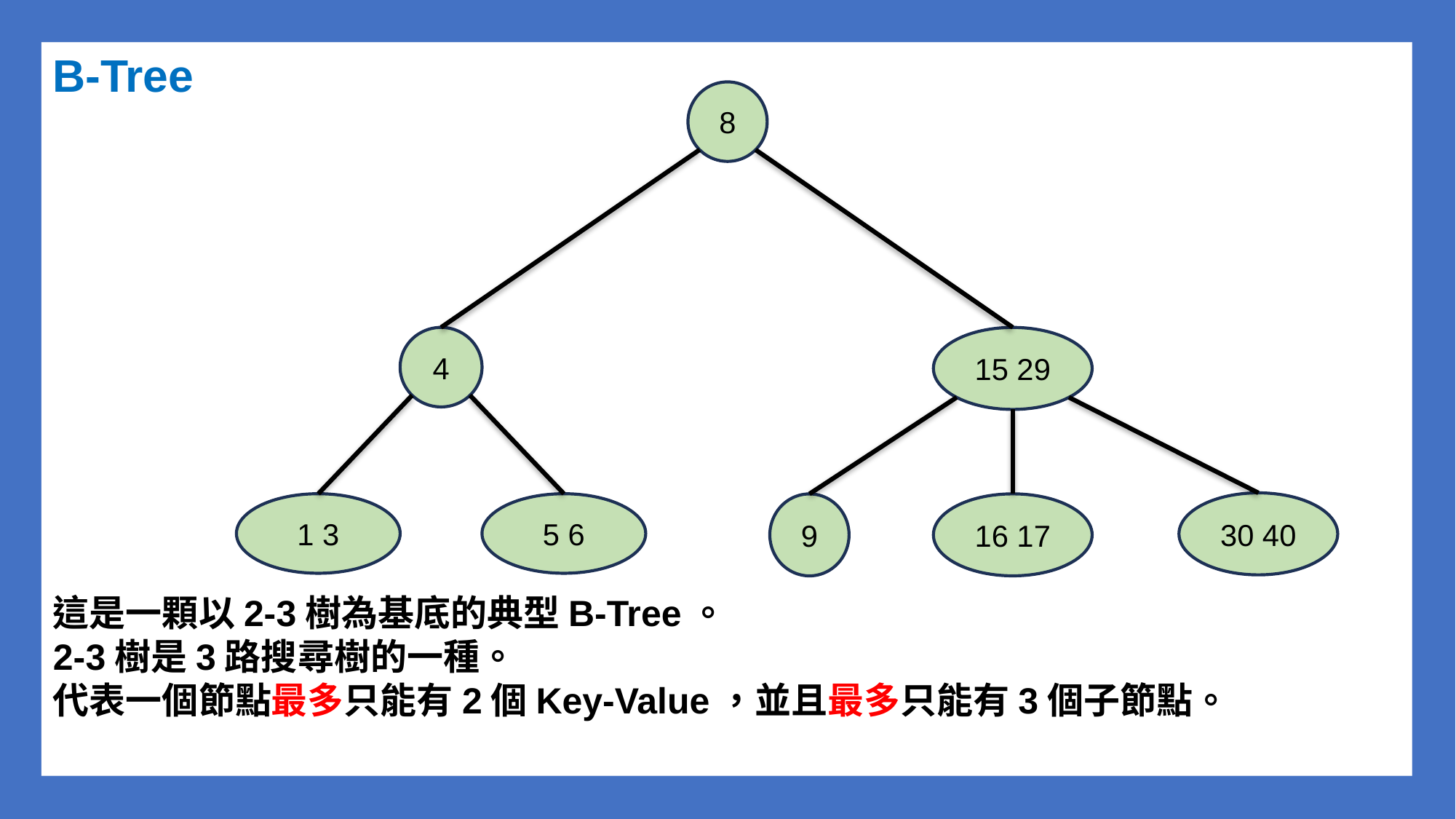

B-Tree
8
4
15 29
30 40
5 6
1 3
16 17
9
這是一顆以2-3樹為基底的典型B-Tree。
2-3樹是3路搜尋樹的一種。
代表一個節點最多只能有2個Key-Value，並且最多只能有3個子節點。